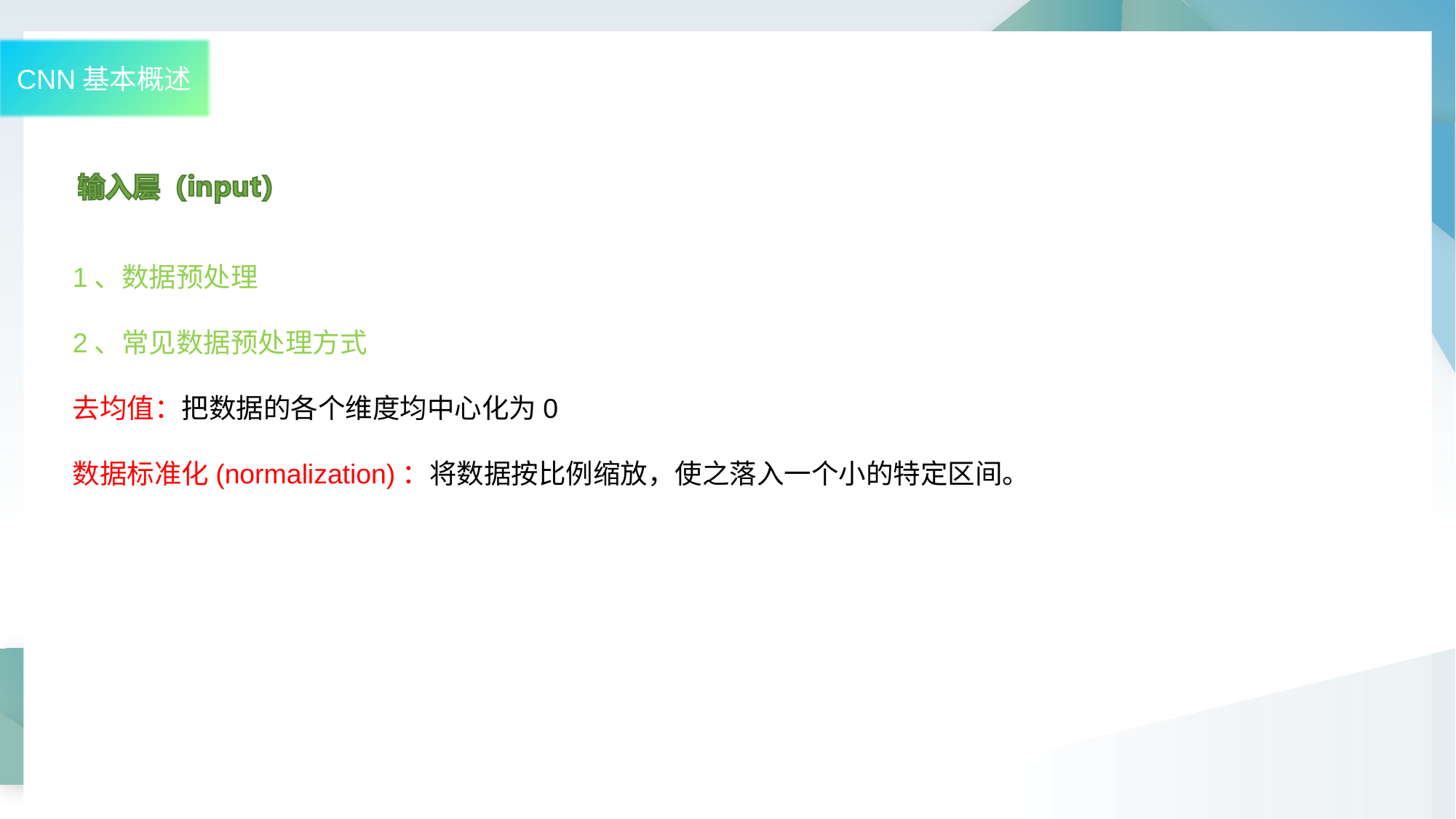

CNN基本概述

1、数据预处理
2、常见数据预处理方式
去均值：把数据的各个维度均中心化为0
数据标准化(normalization)：将数据按比例缩放，使之落入一个小的特定区间。